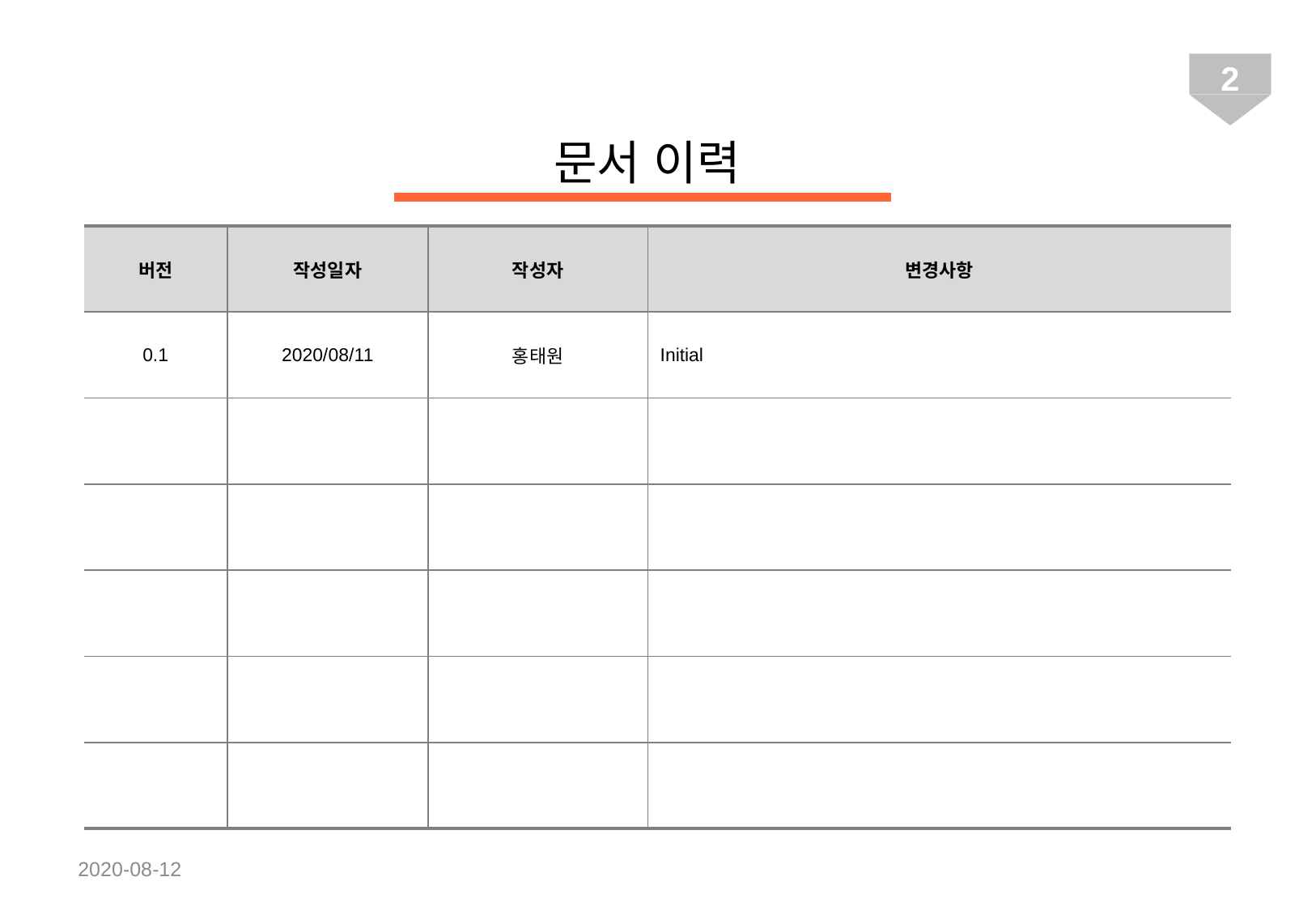

2
# 문서 이력
| 버전 | 작성일자 | 작성자 | 변경사항 |
| --- | --- | --- | --- |
| 0.1 | 2020/08/11 | 홍태원 | Initial |
|  |  |  |  |
|  |  |  |  |
|  |  |  |  |
|  |  |  |  |
|  |  |  |  |
2020-08-12